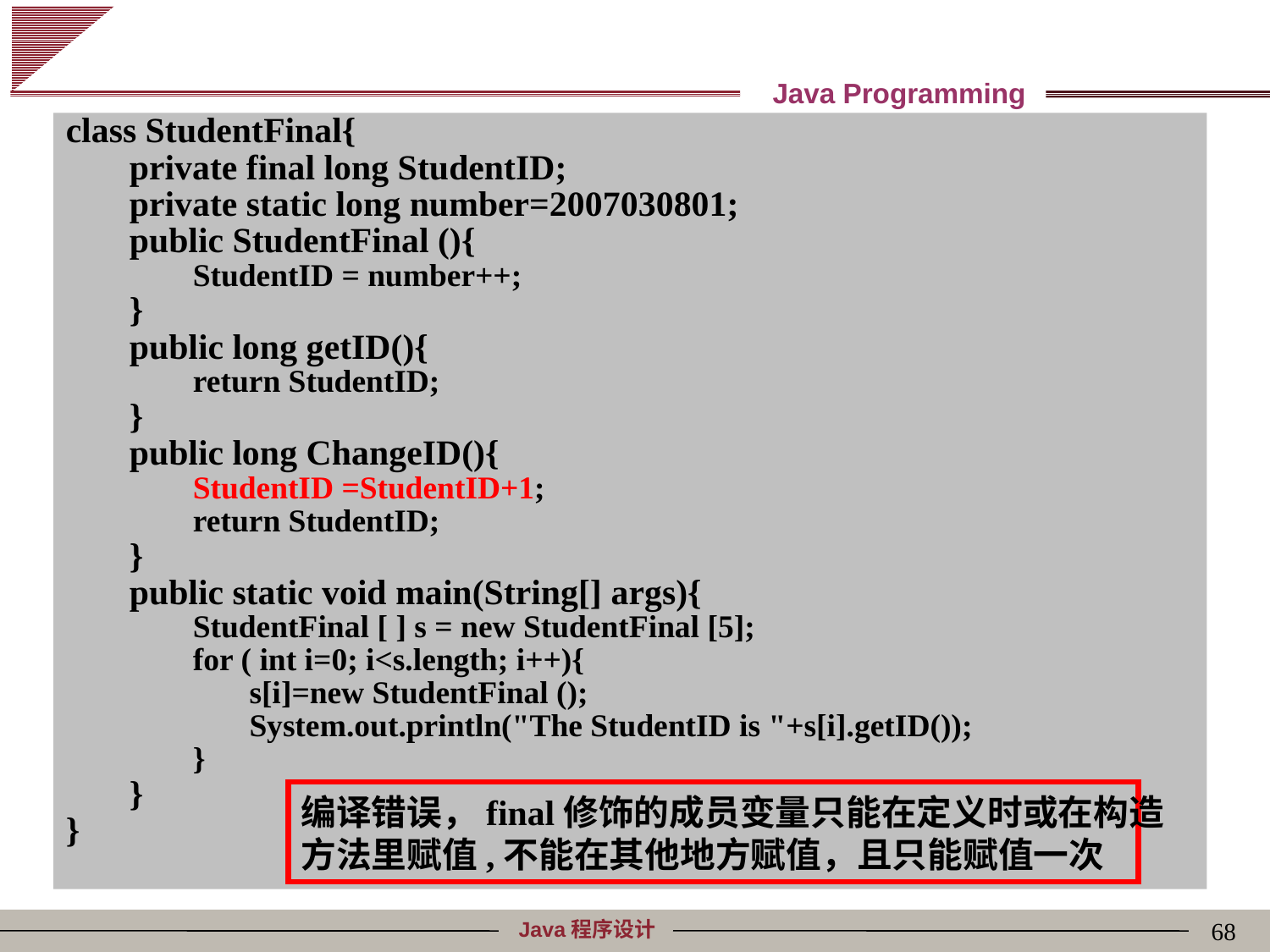

class StudentFinal{
private final long StudentID;
private static long number=2007030801;
public StudentFinal (){
StudentID = number++;
}
public long getID(){
return StudentID;
}
public long ChangeID(){
StudentID =StudentID+1;
return StudentID;
}
public static void main(String[] args){
StudentFinal [ ] s = new StudentFinal [5];
for ( int i=0; i<s.length; i++){
       s[i]=new StudentFinal ();
       System.out.println("The StudentID is "+s[i].getID());
}
}
}
编译错误，final修饰的成员变量只能在定义时或在构造
方法里赋值,不能在其他地方赋值，且只能赋值一次